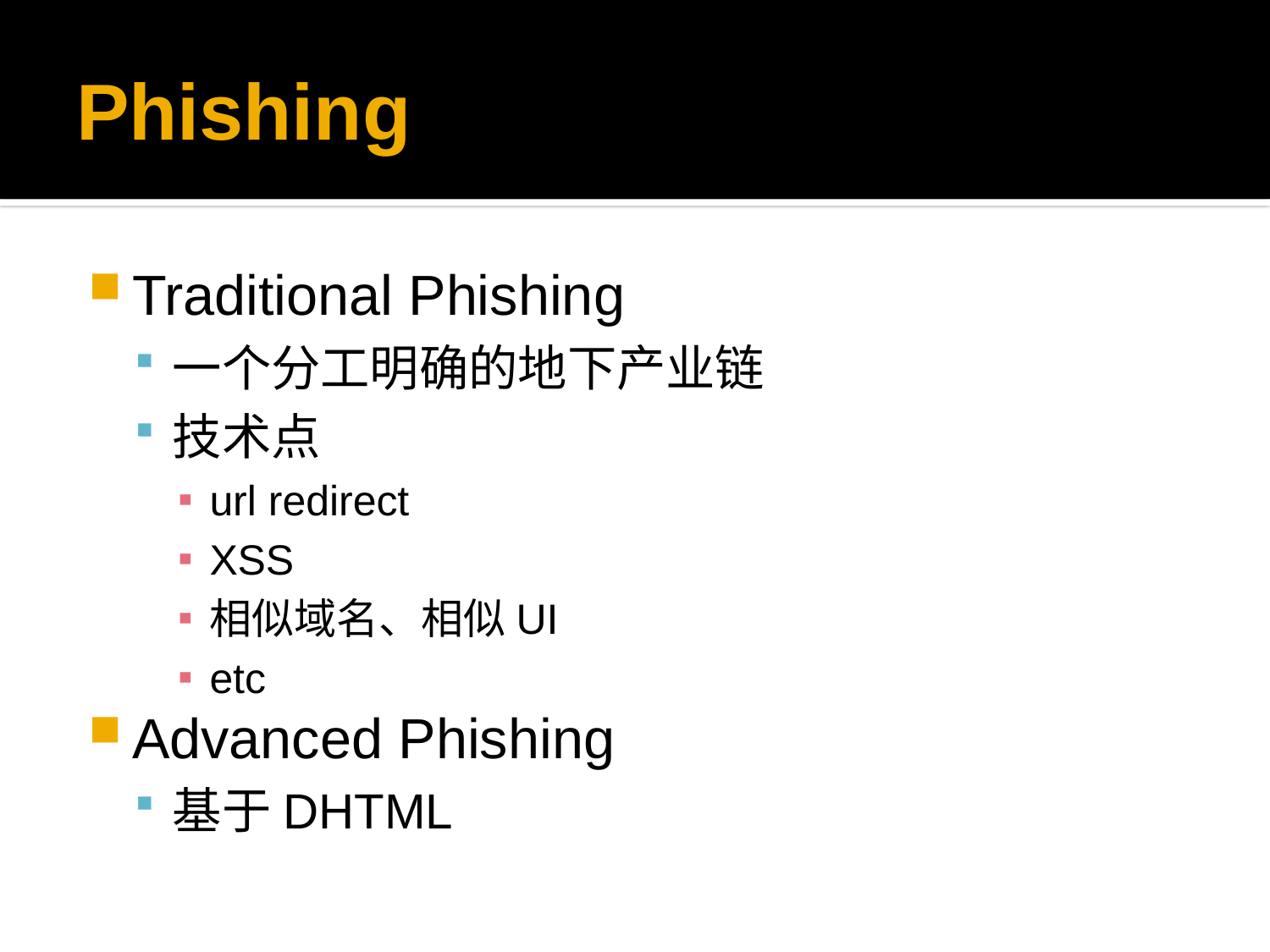

# Phishing
Traditional Phishing
一个分工明确的地下产业链
技术点
url redirect
XSS
相似域名、相似UI
etc
Advanced Phishing
基于DHTML